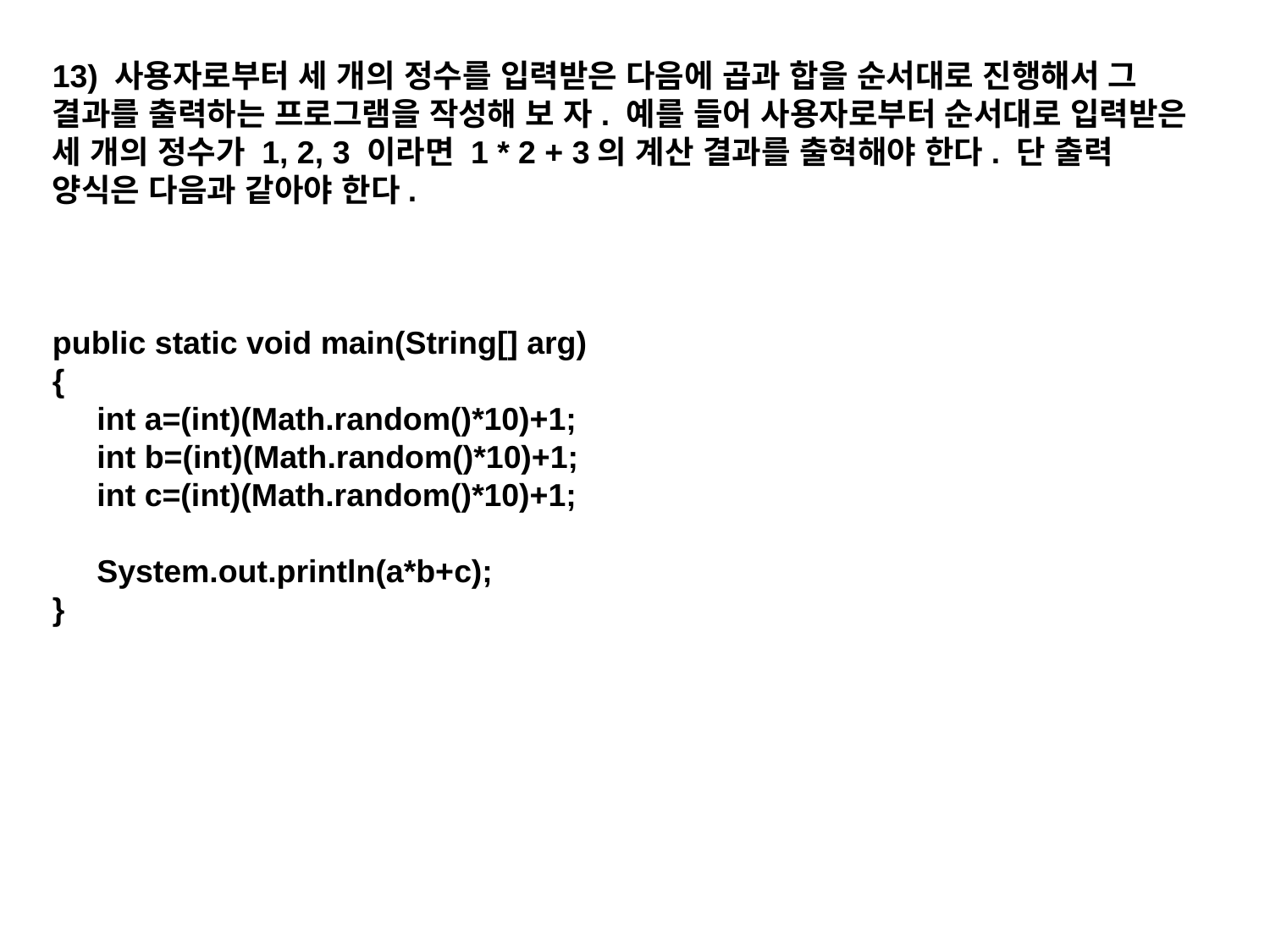

13) 사용자로부터 세 개의 정수를 입력받은 다음에 곱과 합을 순서대로 진행해서 그 결과를 출력하는 프로그램을 작성해 보 자. 예를 들어 사용자로부터 순서대로 입력받은 세 개의 정수가 1, 2, 3 이라면 1 * 2 + 3의 계산 결과를 출혁해야 한다. 단 출력 양식은 다음과 같아야 한다.

public static void main(String[] arg)
{
     int a=(int)(Math.random()*10)+1;
     int b=(int)(Math.random()*10)+1;
     int c=(int)(Math.random()*10)+1;

     System.out.println(a*b+c);
}